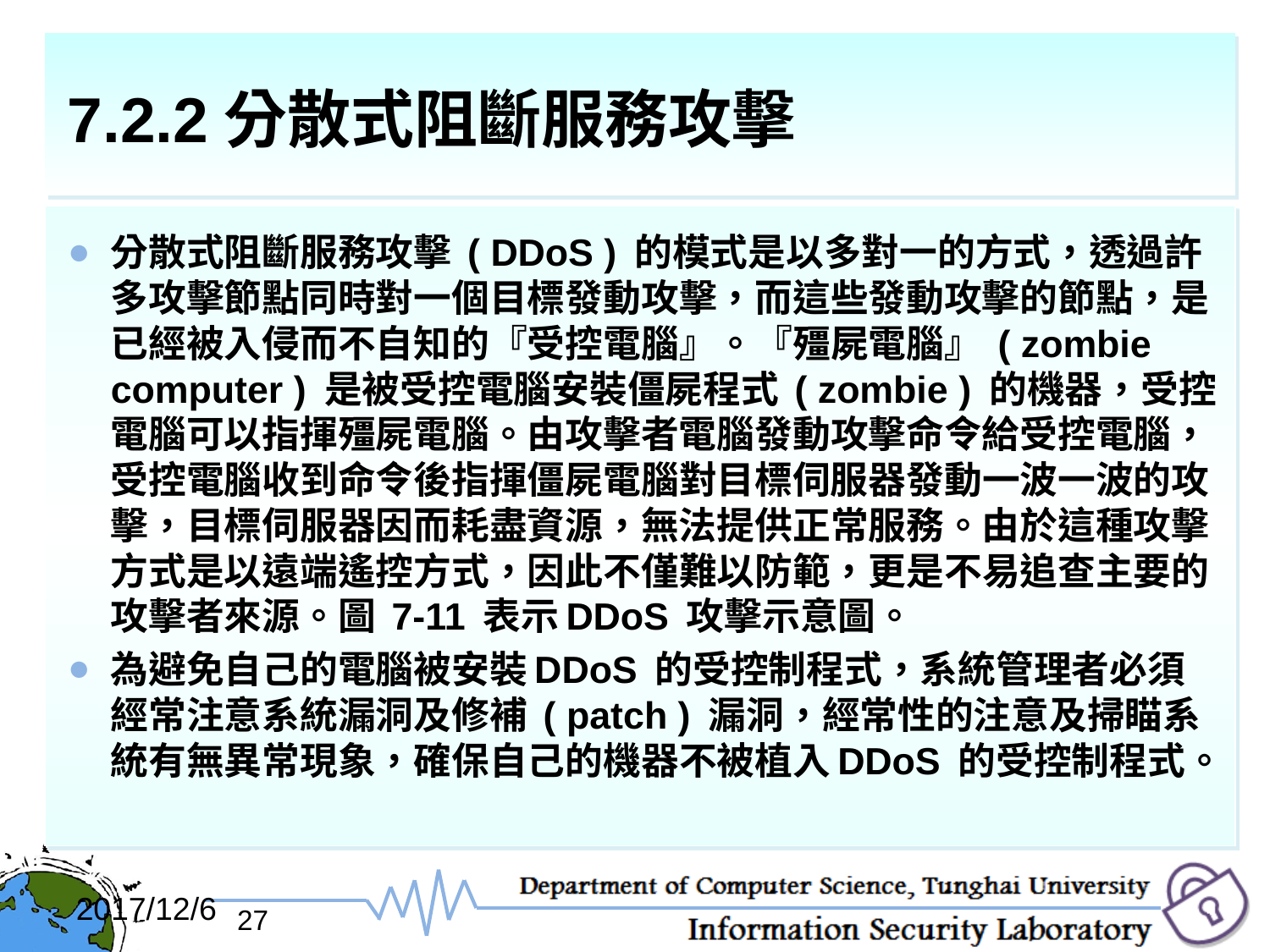

# 7.2.2分散式阻斷服務攻擊
分散式阻斷服務攻擊 ( DDoS ) 的模式是以多對一的方式，透過許多攻擊節點同時對一個目標發動攻擊，而這些發動攻擊的節點，是已經被入侵而不自知的『受控電腦』。『殭屍電腦』 ( zombie computer ) 是被受控電腦安裝僵屍程式 ( zombie ) 的機器，受控電腦可以指揮殭屍電腦。由攻擊者電腦發動攻擊命令給受控電腦，受控電腦收到命令後指揮僵屍電腦對目標伺服器發動一波一波的攻擊，目標伺服器因而耗盡資源，無法提供正常服務。由於這種攻擊方式是以遠端遙控方式，因此不僅難以防範，更是不易追查主要的攻擊者來源。圖 7-11 表示DDoS 攻擊示意圖。
為避免自己的電腦被安裝DDoS 的受控制程式，系統管理者必須經常注意系統漏洞及修補 ( patch ) 漏洞，經常性的注意及掃瞄系統有無異常現象，確保自己的機器不被植入DDoS 的受控制程式。
2017/12/6
27